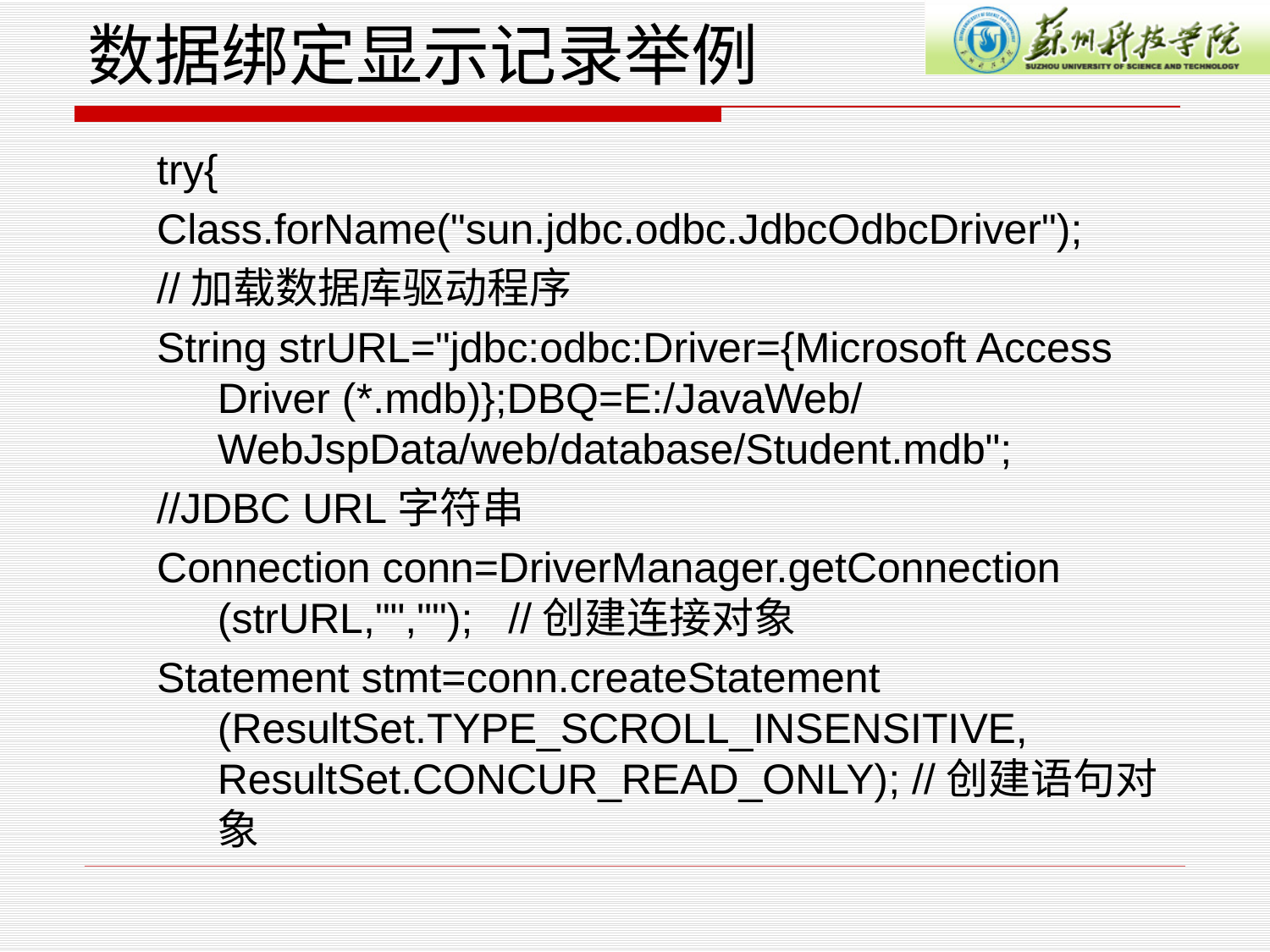

# 数据绑定显示记录举例
try{
Class.forName("sun.jdbc.odbc.JdbcOdbcDriver");
//加载数据库驱动程序
String strURL="jdbc:odbc:Driver={Microsoft Access Driver (*.mdb)};DBQ=E:/JavaWeb/ WebJspData/web/database/Student.mdb";
//JDBC URL字符串
Connection conn=DriverManager.getConnection (strURL,"","");   //创建连接对象
Statement stmt=conn.createStatement (ResultSet.TYPE_SCROLL_INSENSITIVE, ResultSet.CONCUR_READ_ONLY); //创建语句对象